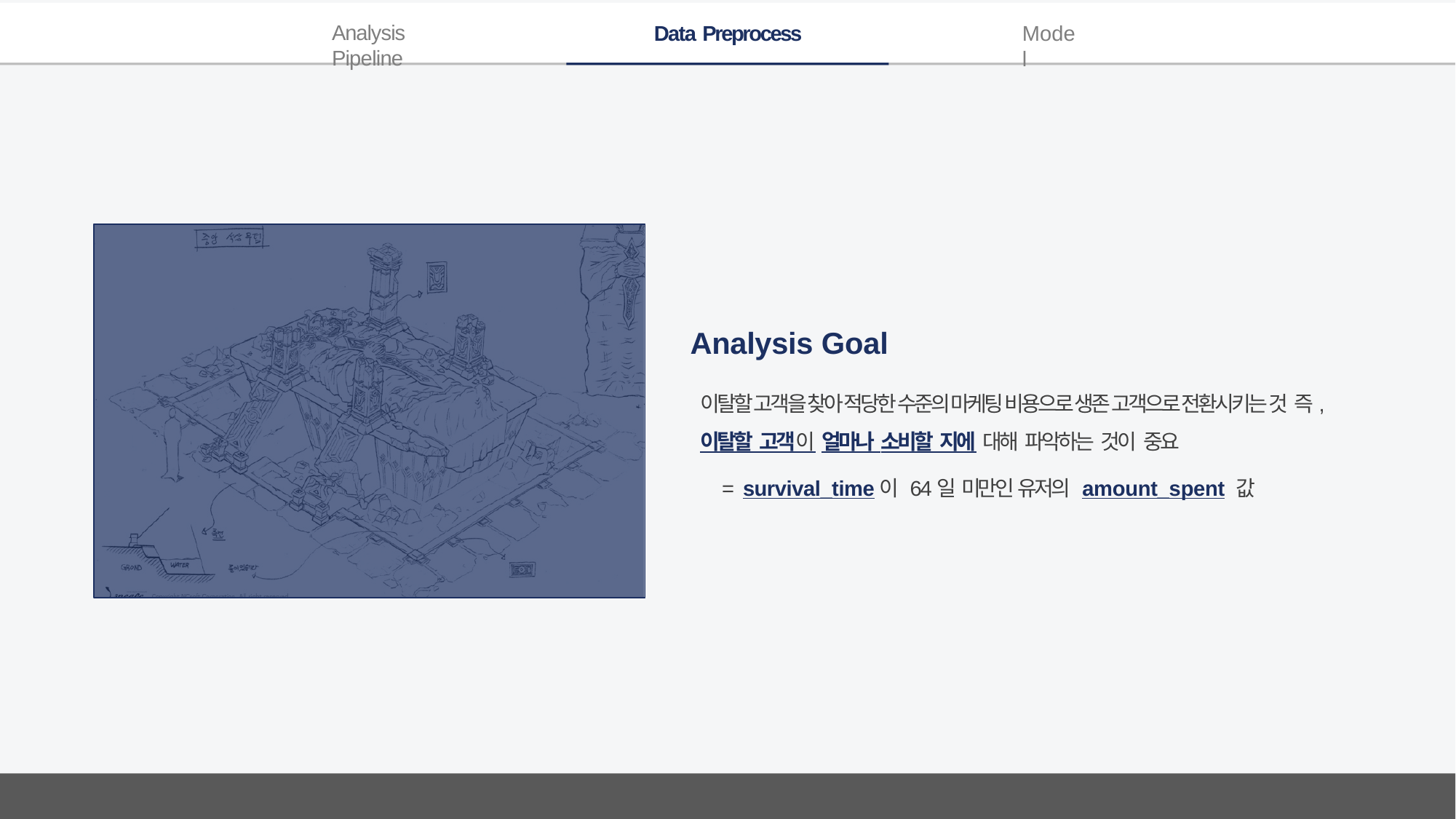

Analysis Pipeline
Data Preprocess
Model

Analysis Goal
이탈할 고객을 찾아 적당한 수준의 마케팅 비용으로 생존 고객으로 전환시키는 것  즉, 이탈할 고객이 얼마나 소비할 지에 대해 파악하는 것이 중요
=  survival_time이 64일 미만인  유저의  amount_spent 값